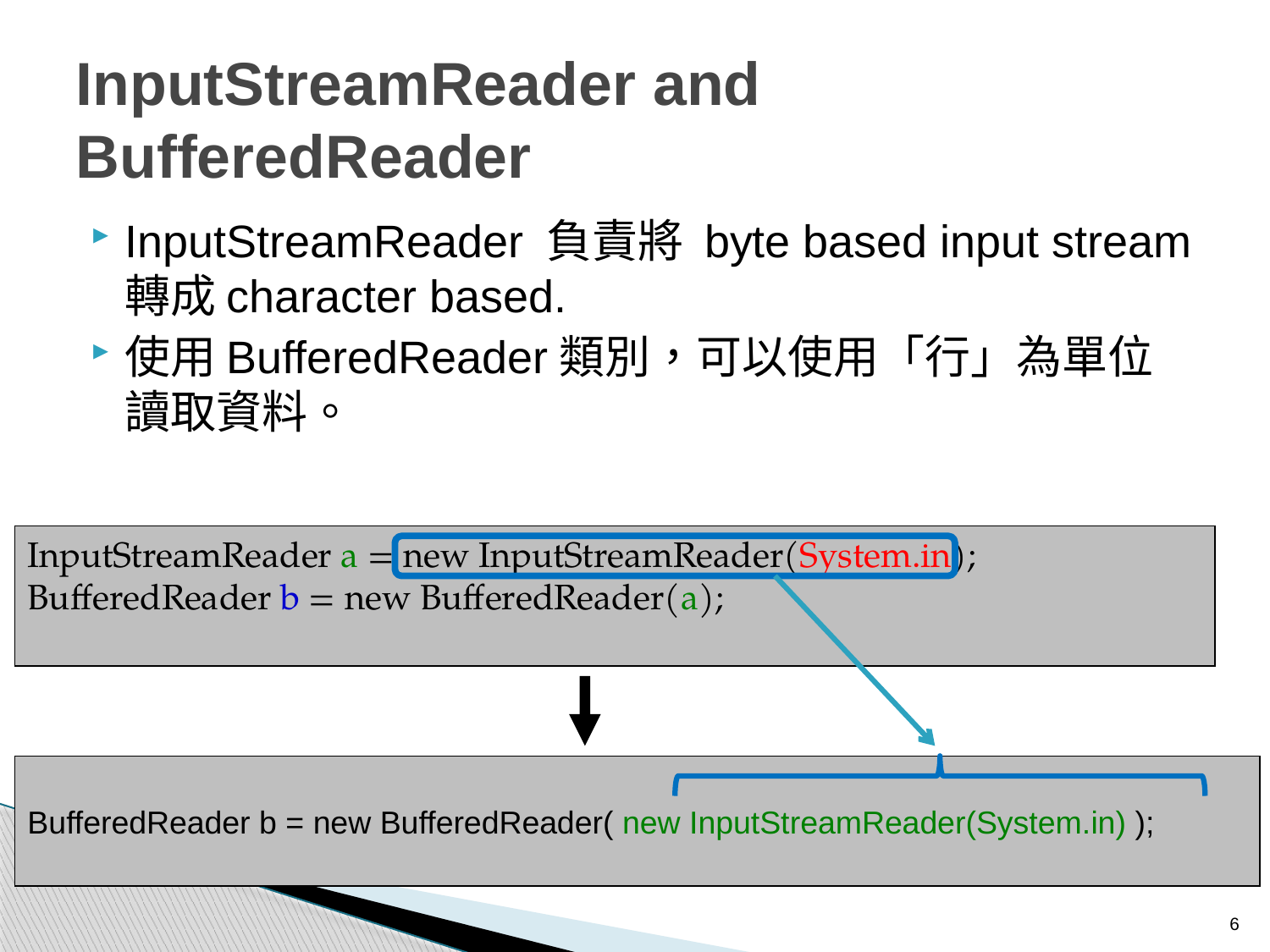

# InputStreamReader and BufferedReader
InputStreamReader 負責將 byte based input stream轉成character based.
使用BufferedReader類別，可以使用「行」為單位讀取資料。

InputStreamReader a = new InputStreamReader(System.in);
BufferedReader b = new BufferedReader(a);

BufferedReader b = new BufferedReader( new InputStreamReader(System.in) );
6